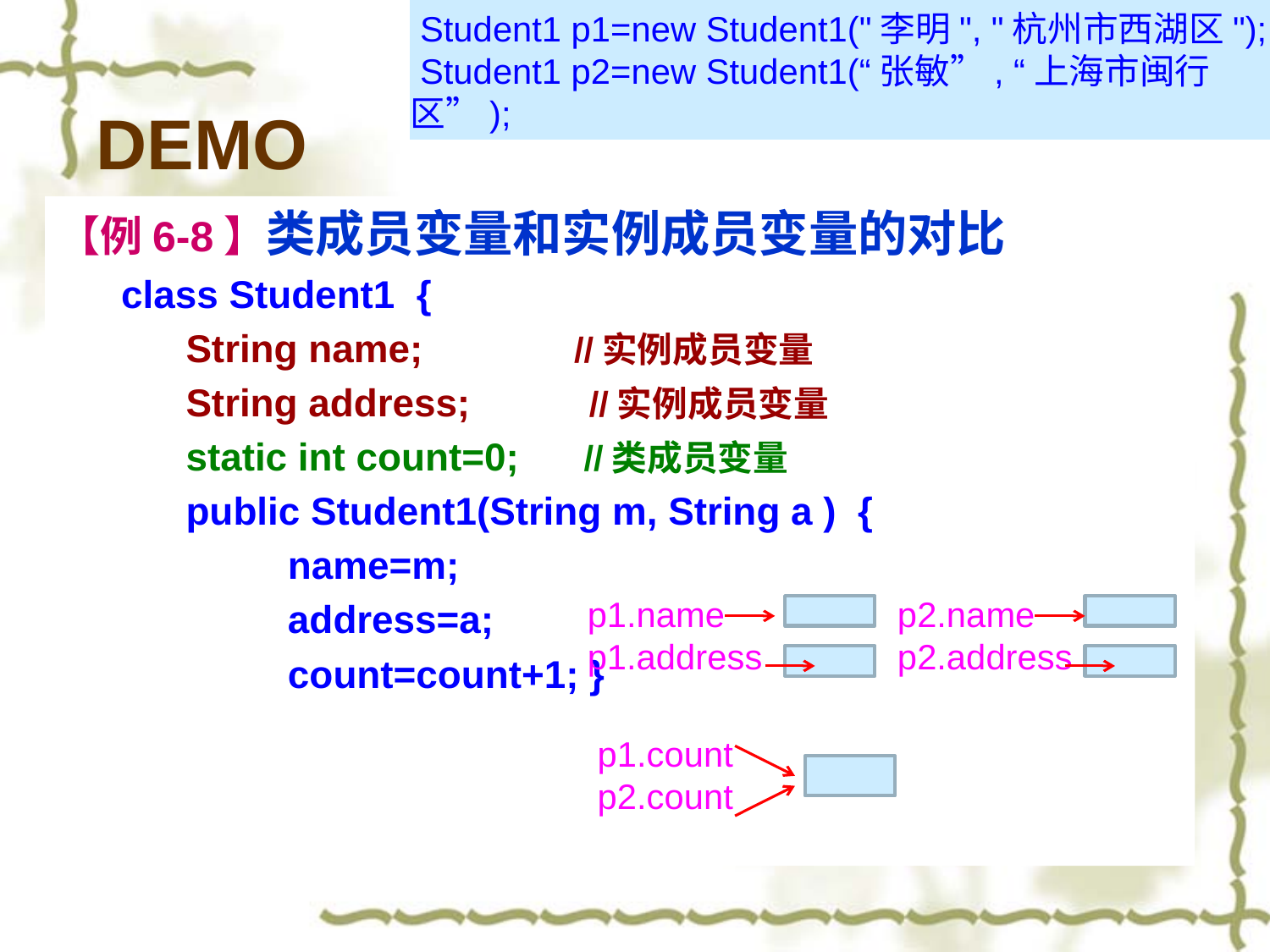

Student1 p1=new Student1("李明", "杭州市西湖区");
 Student1 p2=new Student1(“张敏”, “上海市闽行区”);
# DEMO
【例6-8】类成员变量和实例成员变量的对比
class Student1  {
      String name;              //实例成员变量
      String address;           //实例成员变量
      static int count=0;      //类成员变量
      public Student1(String m, String a )  {
		name=m;
    	address=a;
    	count=count+1; }

p1.name
p1.address
p2.name
p2.address

p1.count
p2.count